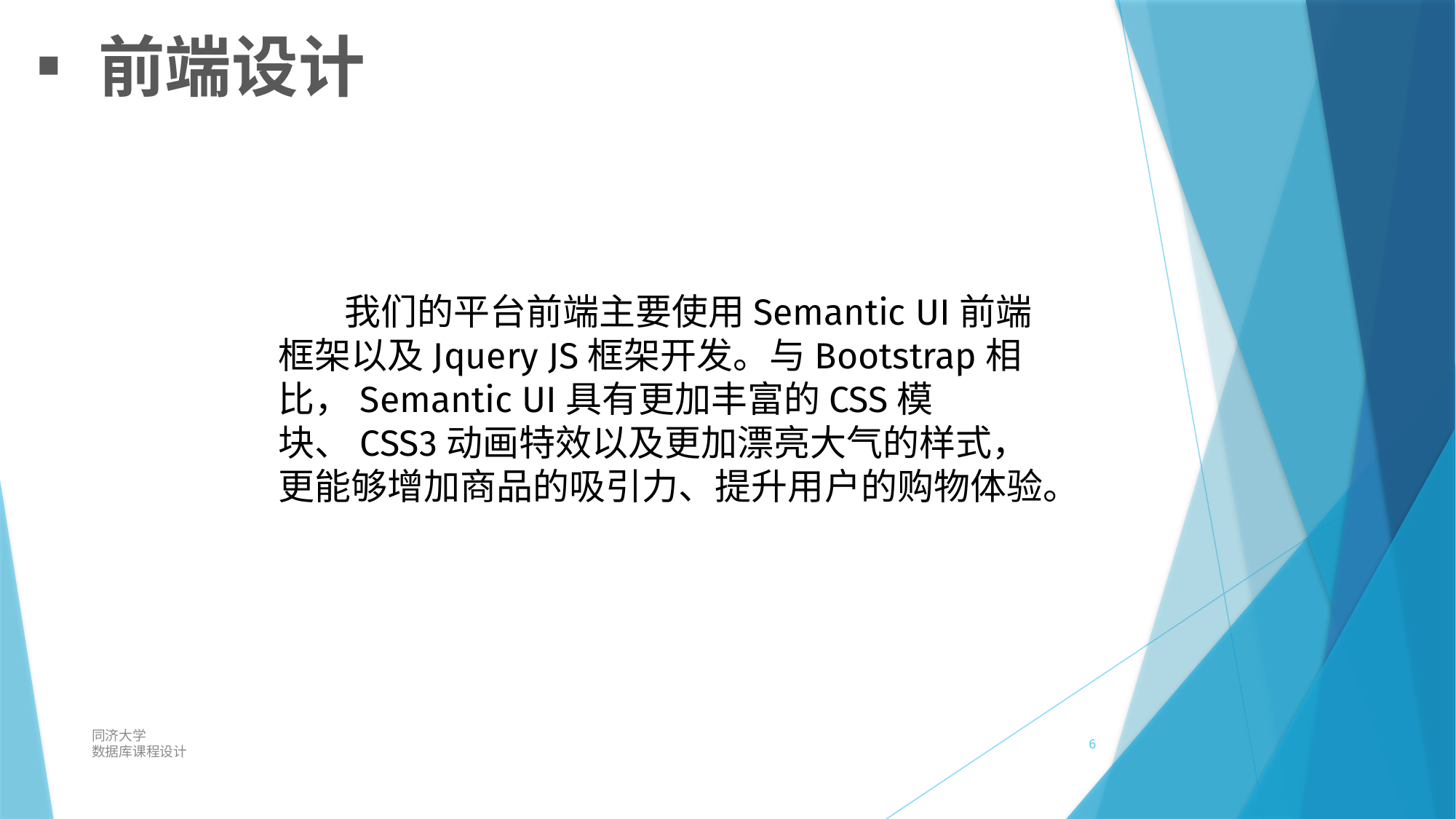

▪前端设计
       我们的平台前端主要使用Semantic UI前端框架以及Jquery JS框架开发。与Bootstrap相比，Semantic UI具有更加丰富的CSS模块、CSS3动画特效以及更加漂亮大气的样式，更能够增加商品的吸引力、提升用户的购物体验。
同济大学
数据库课程设计
6